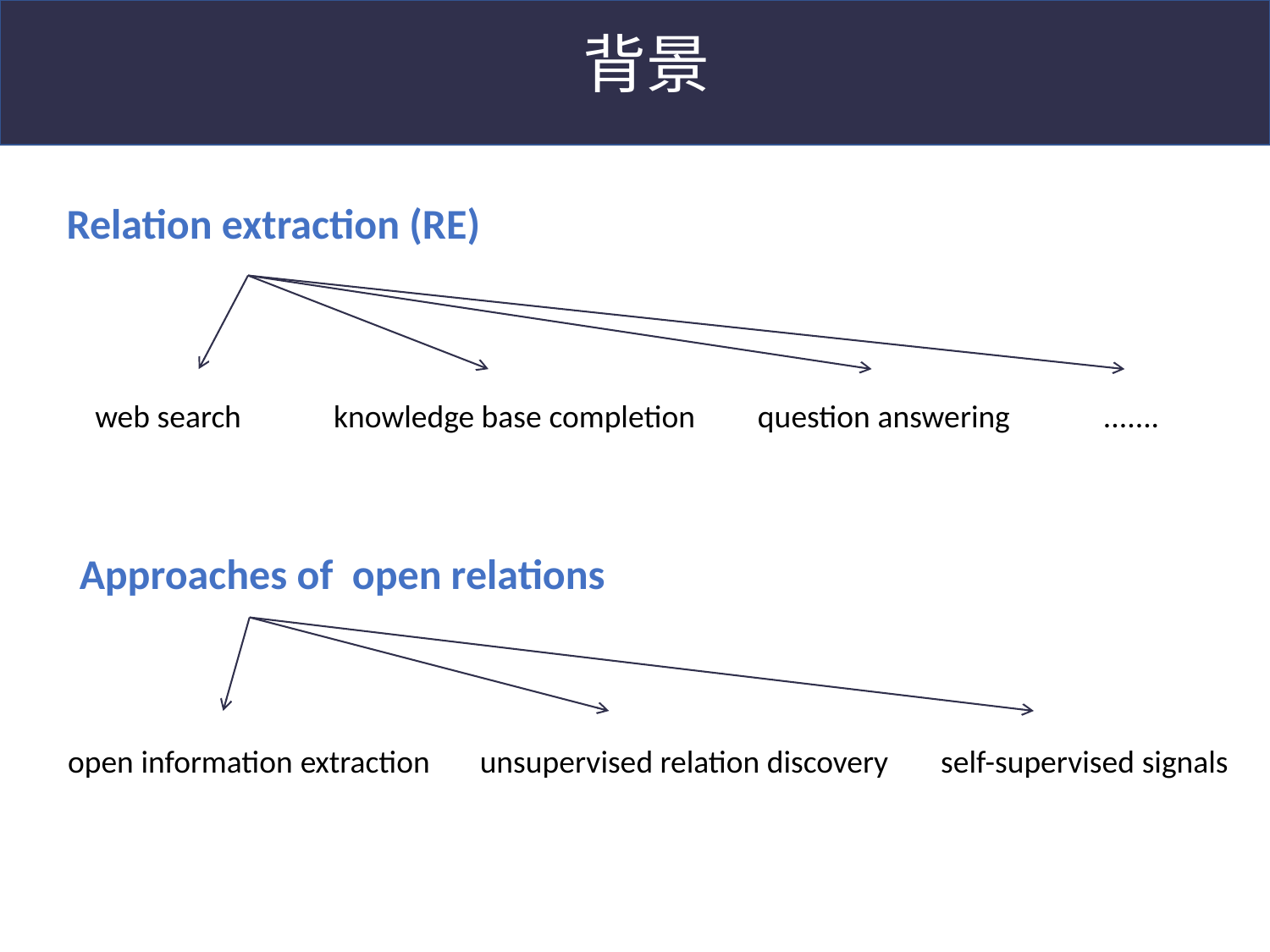

背景
Relation extraction (RE)
web search
 knowledge base completion
question answering
.......
Approaches of  open relations
open information extraction
 unsupervised relation discovery
self-supervised signals